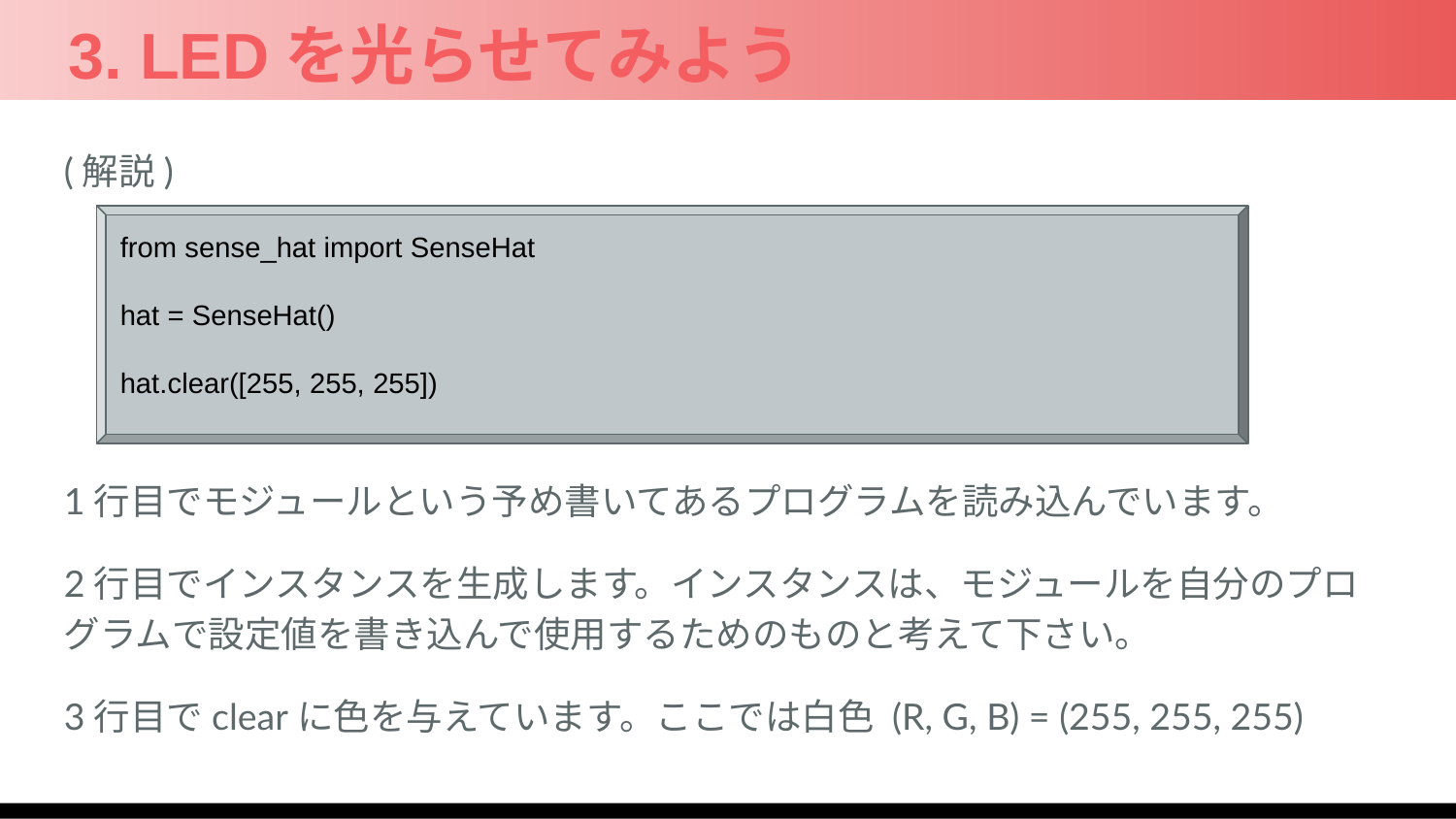

3. LEDを光らせてみよう
(解説)

1行目でモジュールという予め書いてあるプログラムを読み込んでいます。
2行目でインスタンスを生成します。インスタンスは、モジュールを自分のプログラムで設定値を書き込んで使用するためのものと考えて下さい。
3行目でclearに色を与えています。ここでは白色 (R, G, B) = (255, 255, 255)
from sense_hat import SenseHat

hat = SenseHat()

hat.clear([255, 255, 255])